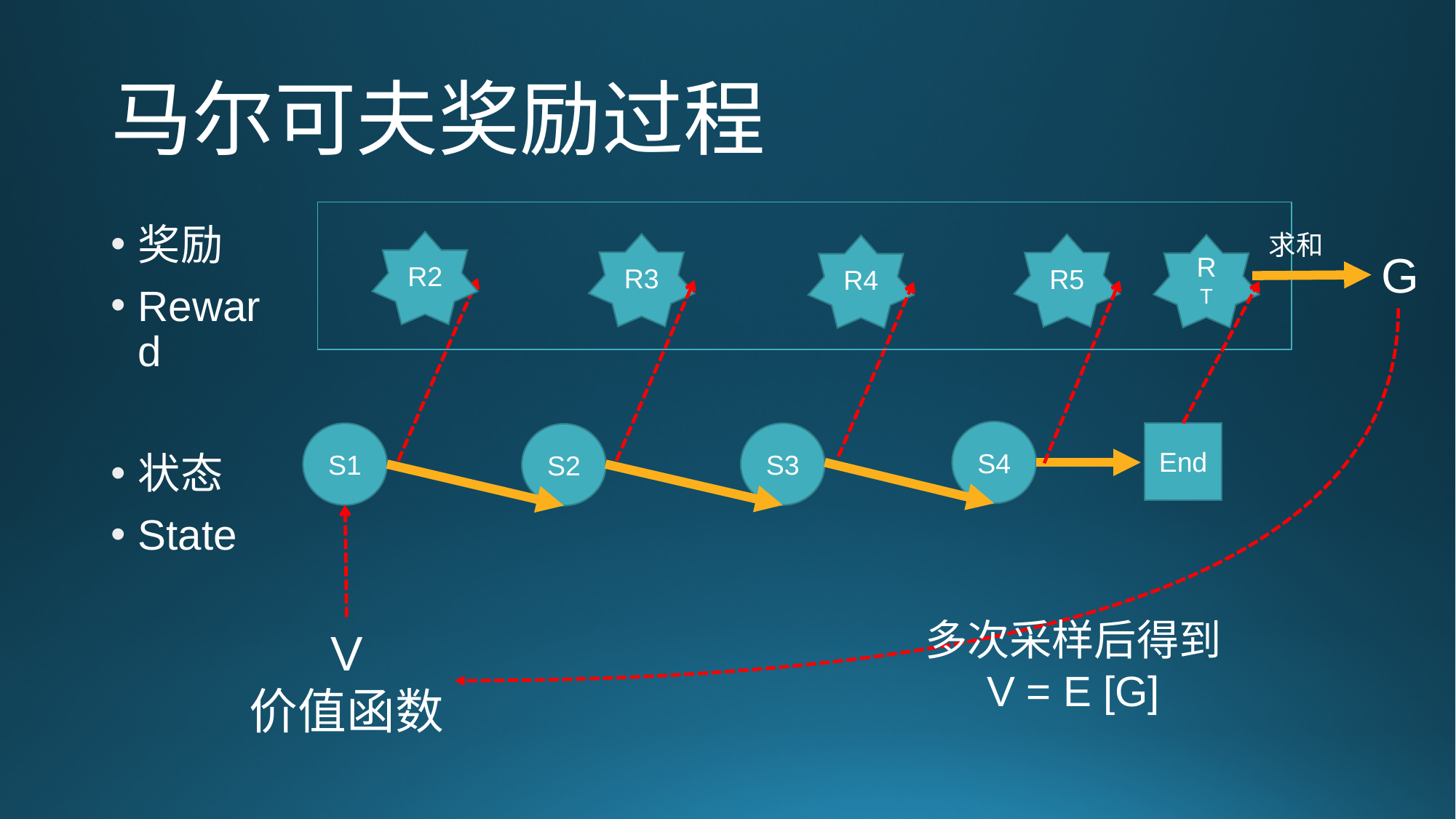

# 马尔可夫奖励过程

奖励
Reward

状态
State

求和
R2
R3
R5
R
T
R4
G

S4
S1
S3
End
S2
多次采样后得到
V = E [G]
V
价值函数